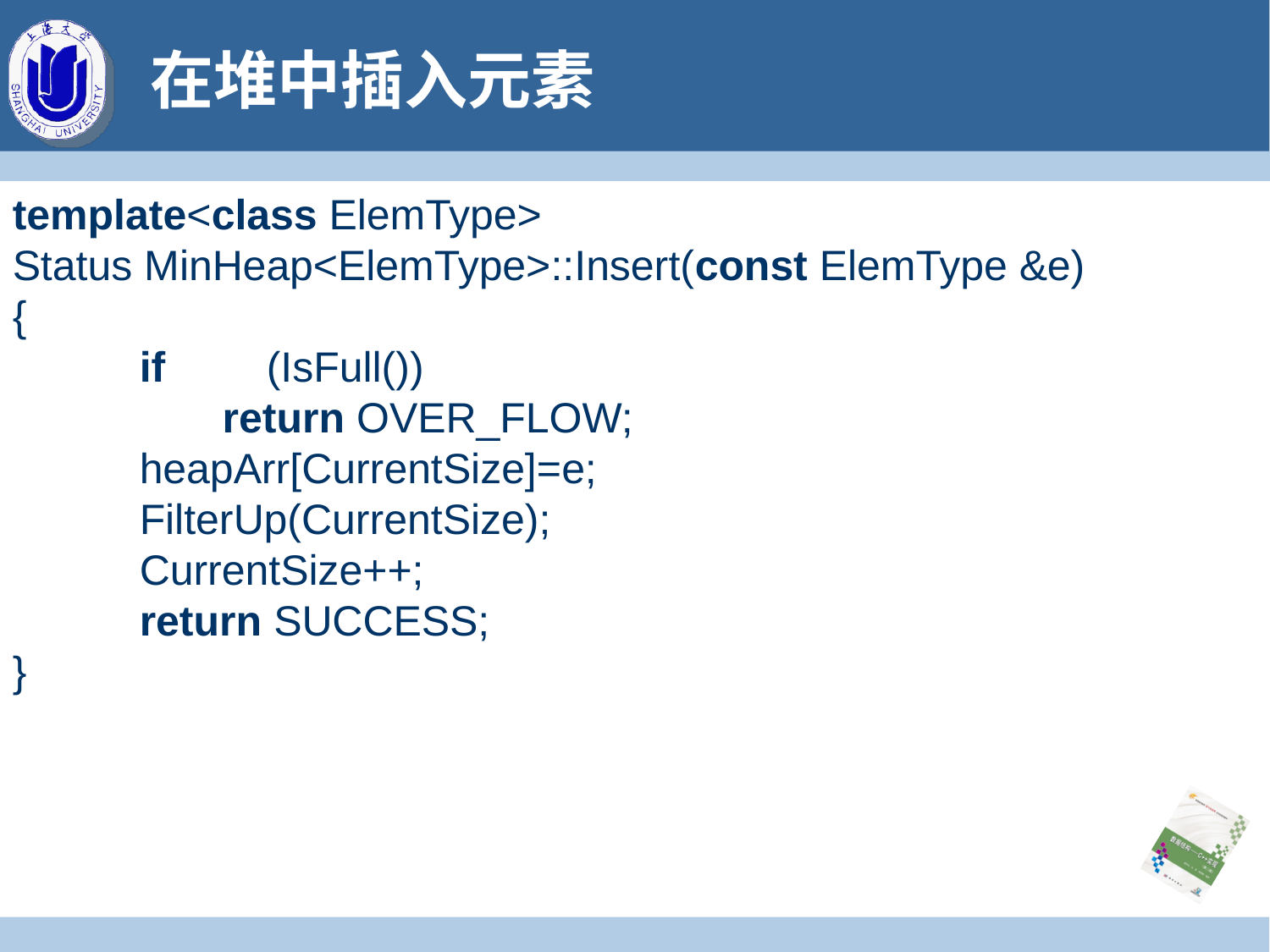

# 在堆中插入元素
template<class ElemType>
Status MinHeap<ElemType>::Insert(const ElemType &e)
{
	if 	(IsFull())
	       return OVER_FLOW;
	heapArr[CurrentSize]=e;
	FilterUp(CurrentSize);
	CurrentSize++;
	return SUCCESS;
}